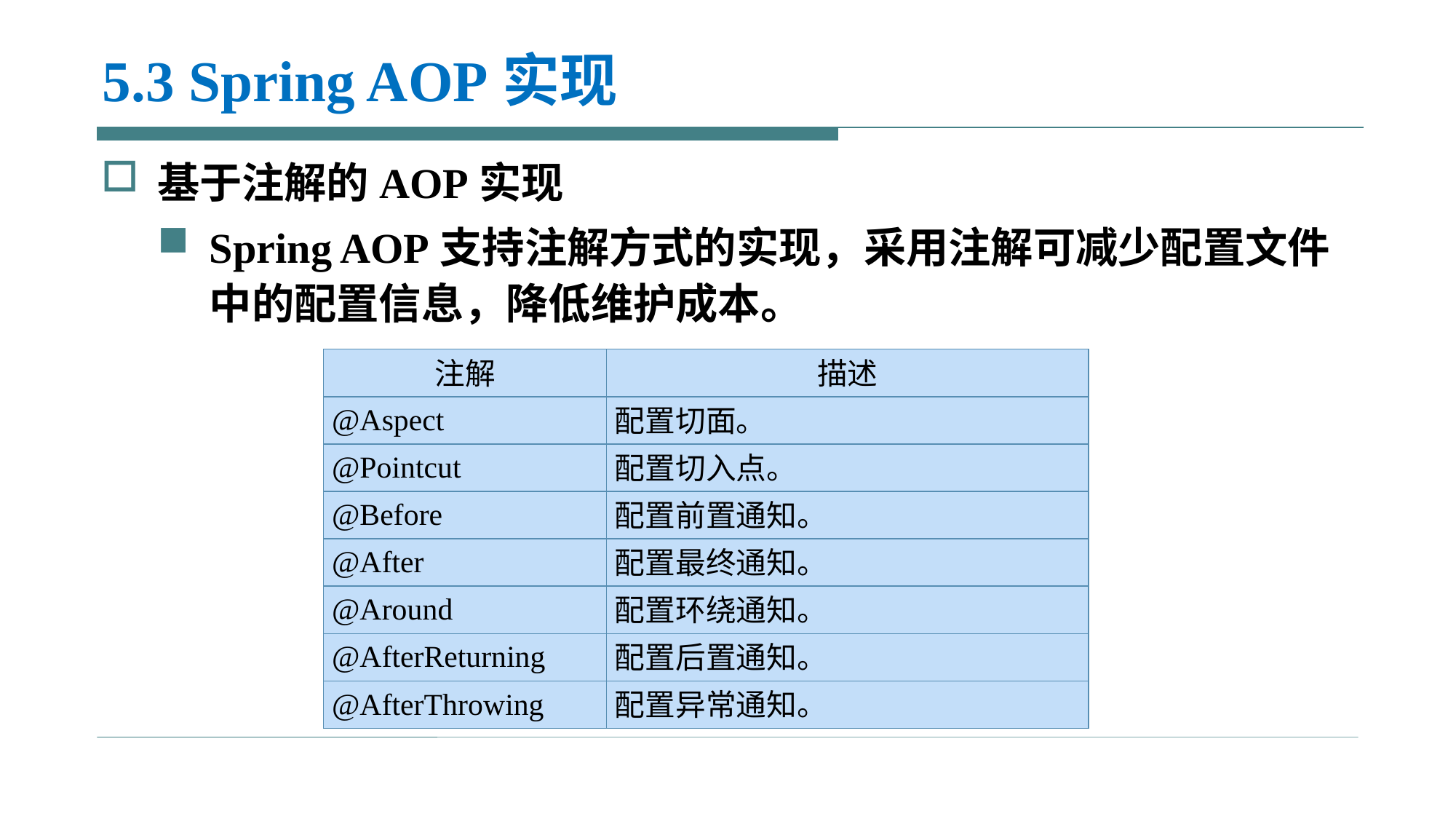

# 5.3 Spring AOP实现
基于注解的AOP实现
Spring AOP支持注解方式的实现，采用注解可减少配置文件中的配置信息，降低维护成本。
| 注解 | 描述 |
| --- | --- |
| @Aspect | 配置切面。 |
| @Pointcut | 配置切入点。 |
| @Before | 配置前置通知。 |
| @After | 配置最终通知。 |
| @Around | 配置环绕通知。 |
| @AfterReturning | 配置后置通知。 |
| @AfterThrowing | 配置异常通知。 |
16